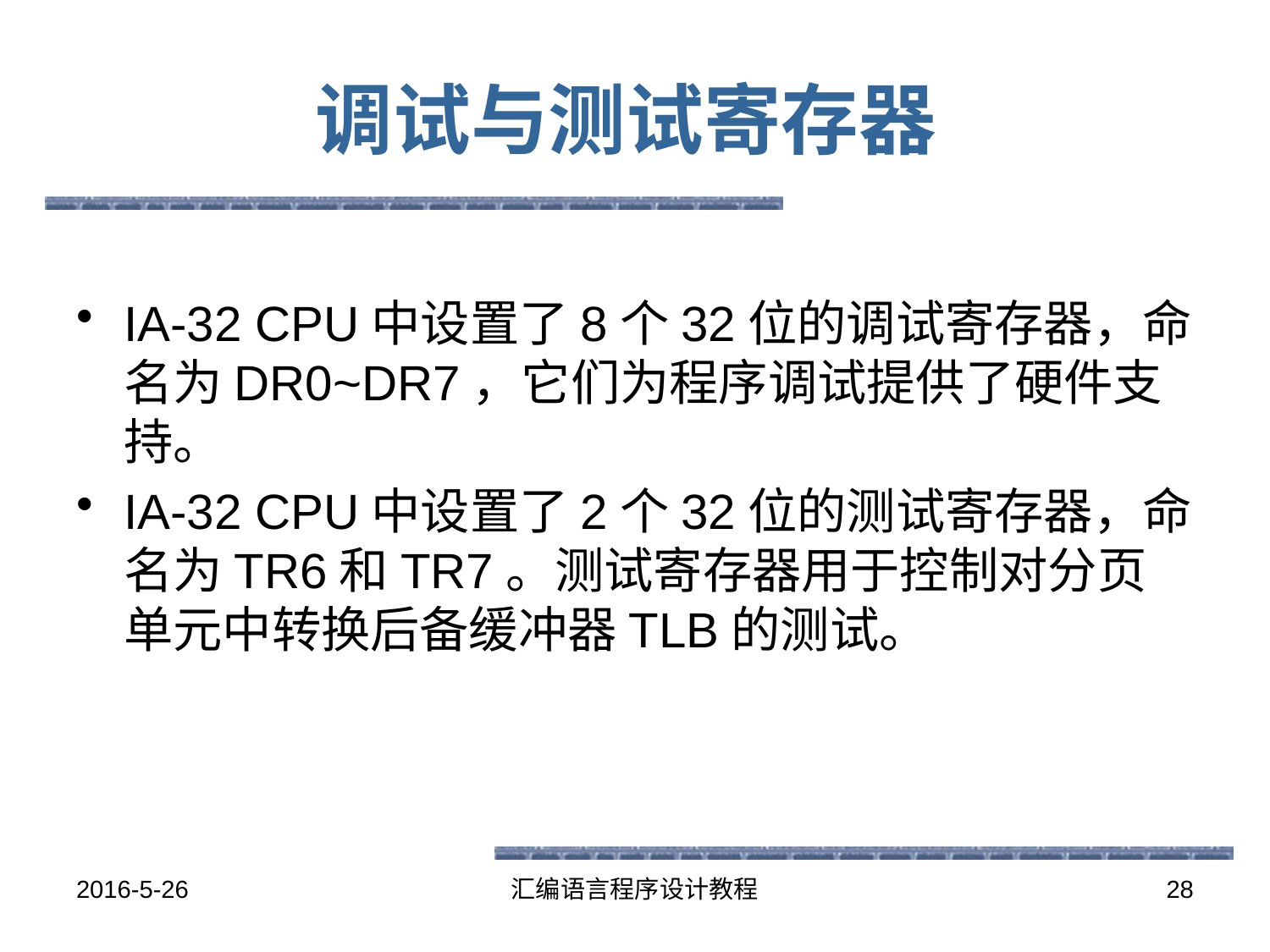

# 调试与测试寄存器
IA-32 CPU中设置了8个32位的调试寄存器，命名为DR0~DR7，它们为程序调试提供了硬件支持。
IA-32 CPU中设置了2个32位的测试寄存器，命名为TR6和TR7。测试寄存器用于控制对分页单元中转换后备缓冲器TLB的测试。
2016-5-26
汇编语言程序设计教程
28